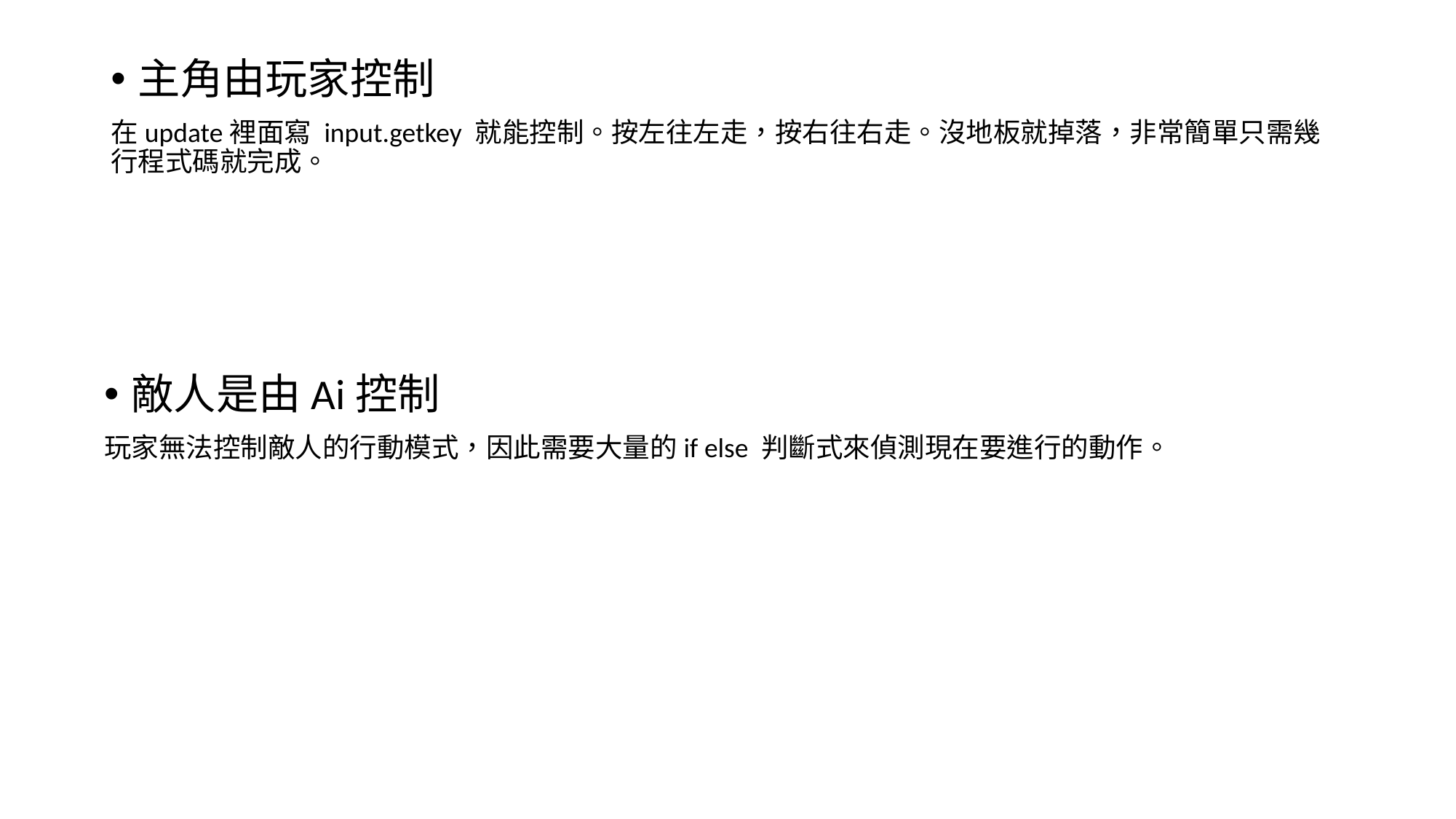

主角由玩家控制
在update裡面寫 input.getkey 就能控制。按左往左走，按右往右走。沒地板就掉落，非常簡單只需幾行程式碼就完成。

敵人是由Ai控制
玩家無法控制敵人的行動模式，因此需要大量的if else 判斷式來偵測現在要進行的動作。